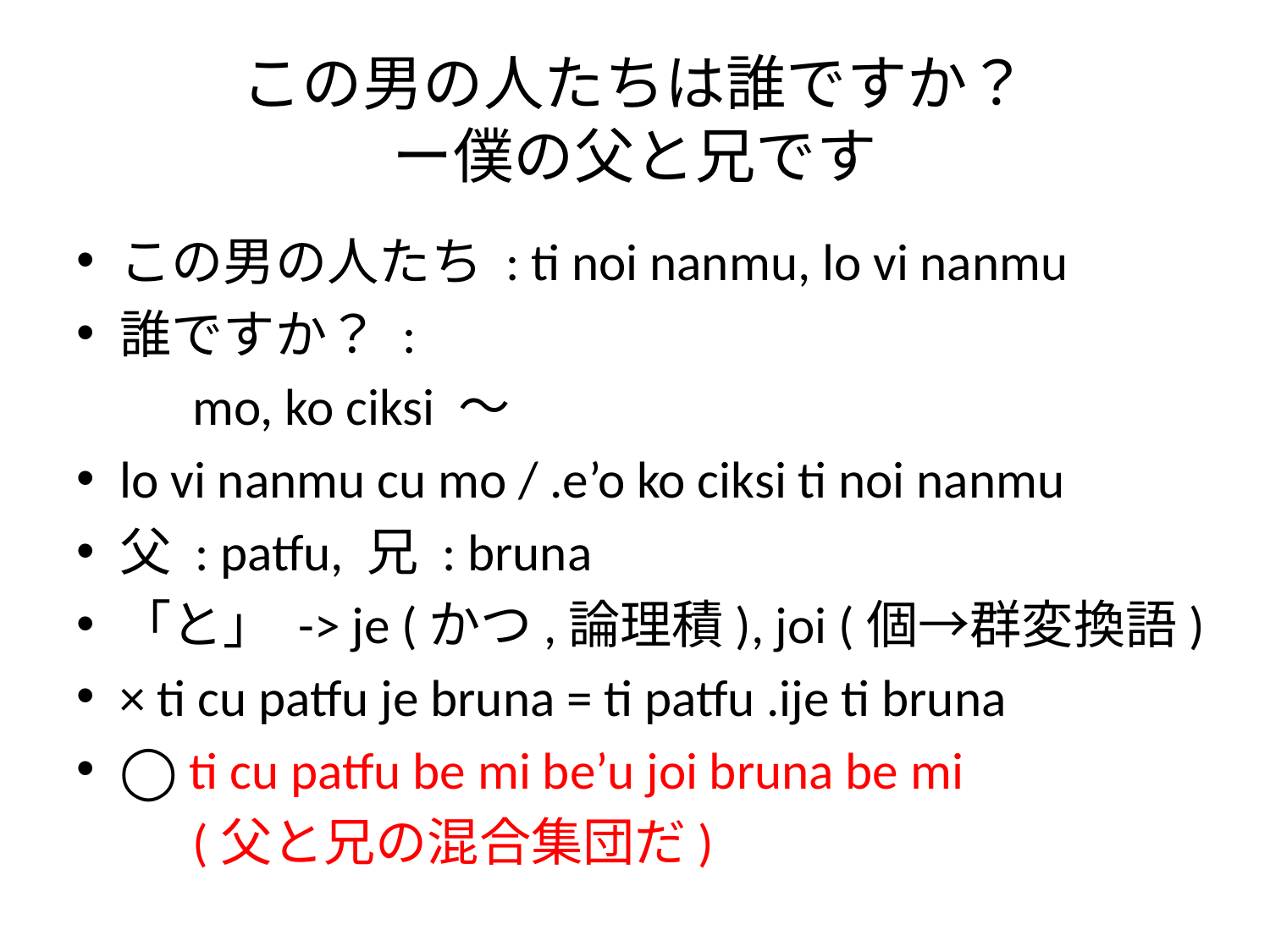

# この男の人たちは誰ですか？ ー僕の父と兄です
この男の人たち : ti noi nanmu, lo vi nanmu
誰ですか？ :
	mo, ko ciksi ～
lo vi nanmu cu mo / .e’o ko ciksi ti noi nanmu
父 : patfu, 兄 : bruna
「と」 -> je (かつ,論理積), joi (個→群変換語)
× ti cu patfu je bruna = ti patfu .ije ti bruna
◯ ti cu patfu be mi be’u joi bruna be mi
				(父と兄の混合集団だ)